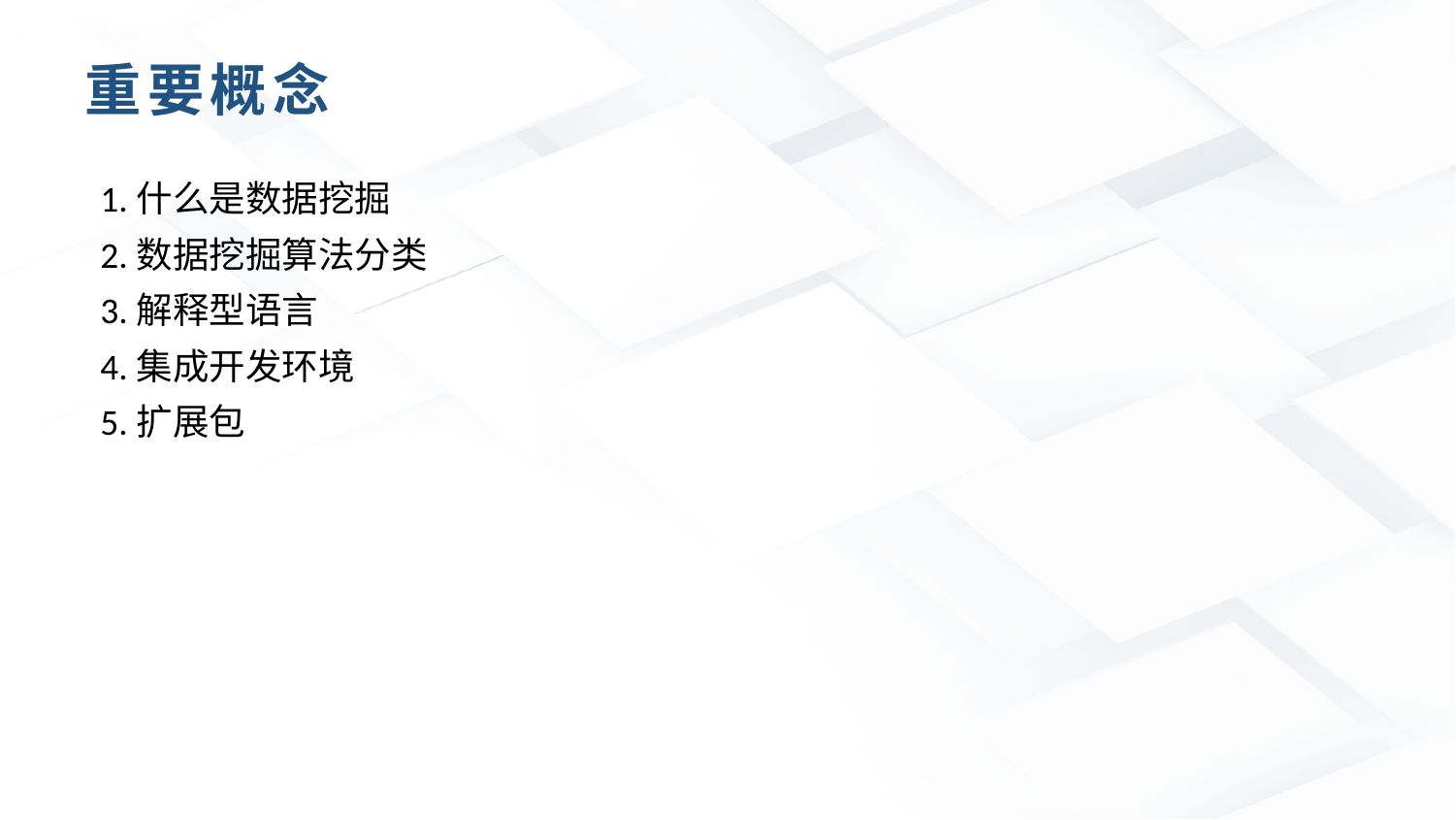

重要概念
1.什么是数据挖掘
2.数据挖掘算法分类
3.解释型语言
4.集成开发环境
5.扩展包